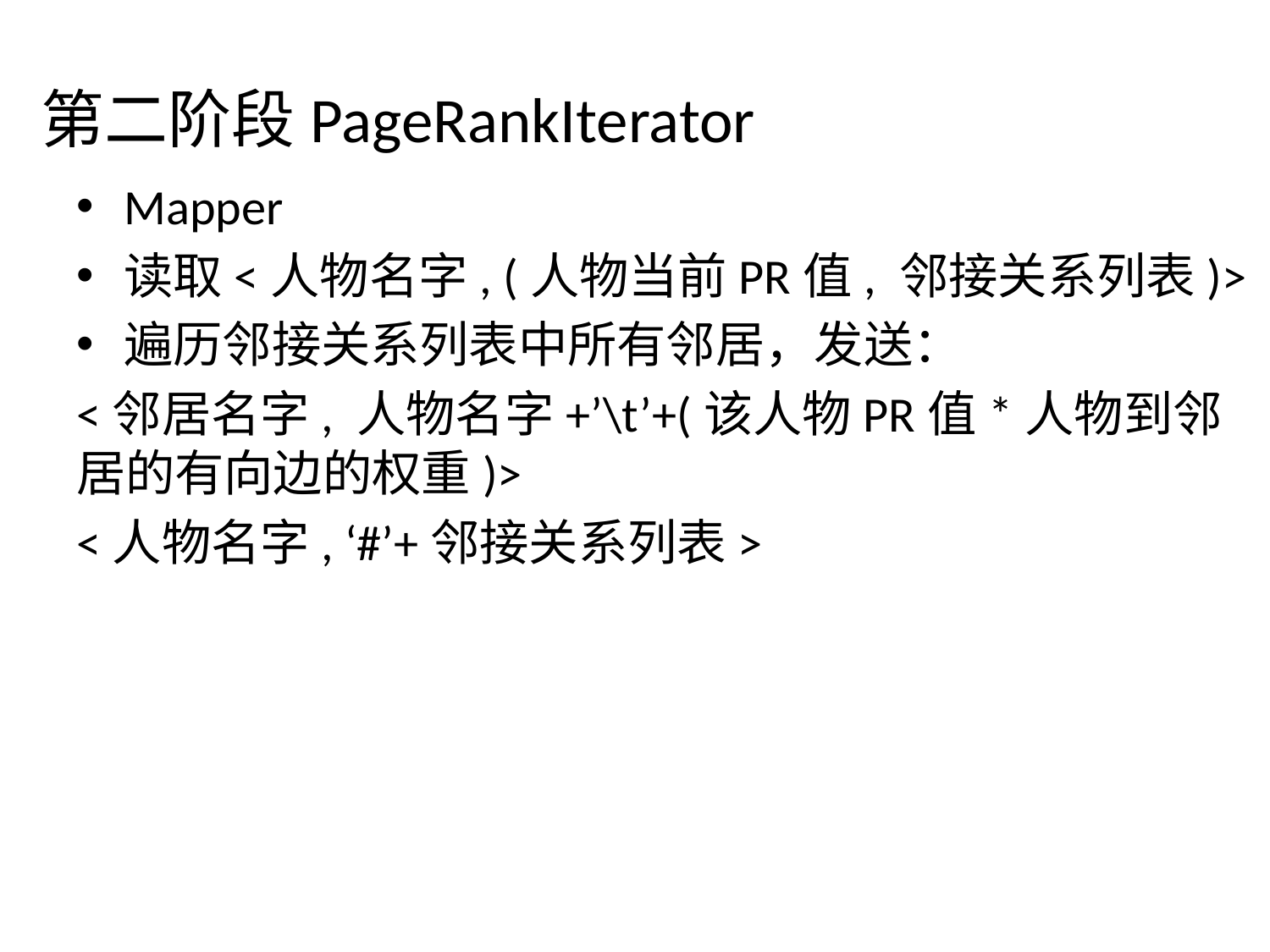

# 第二阶段PageRankIterator
Mapper
读取<人物名字, (人物当前PR值, 邻接关系列表)>
遍历邻接关系列表中所有邻居，发送：
<邻居名字, 人物名字+’\t’+(该人物PR值*人物到邻居的有向边的权重)>
<人物名字, ‘#’+邻接关系列表>